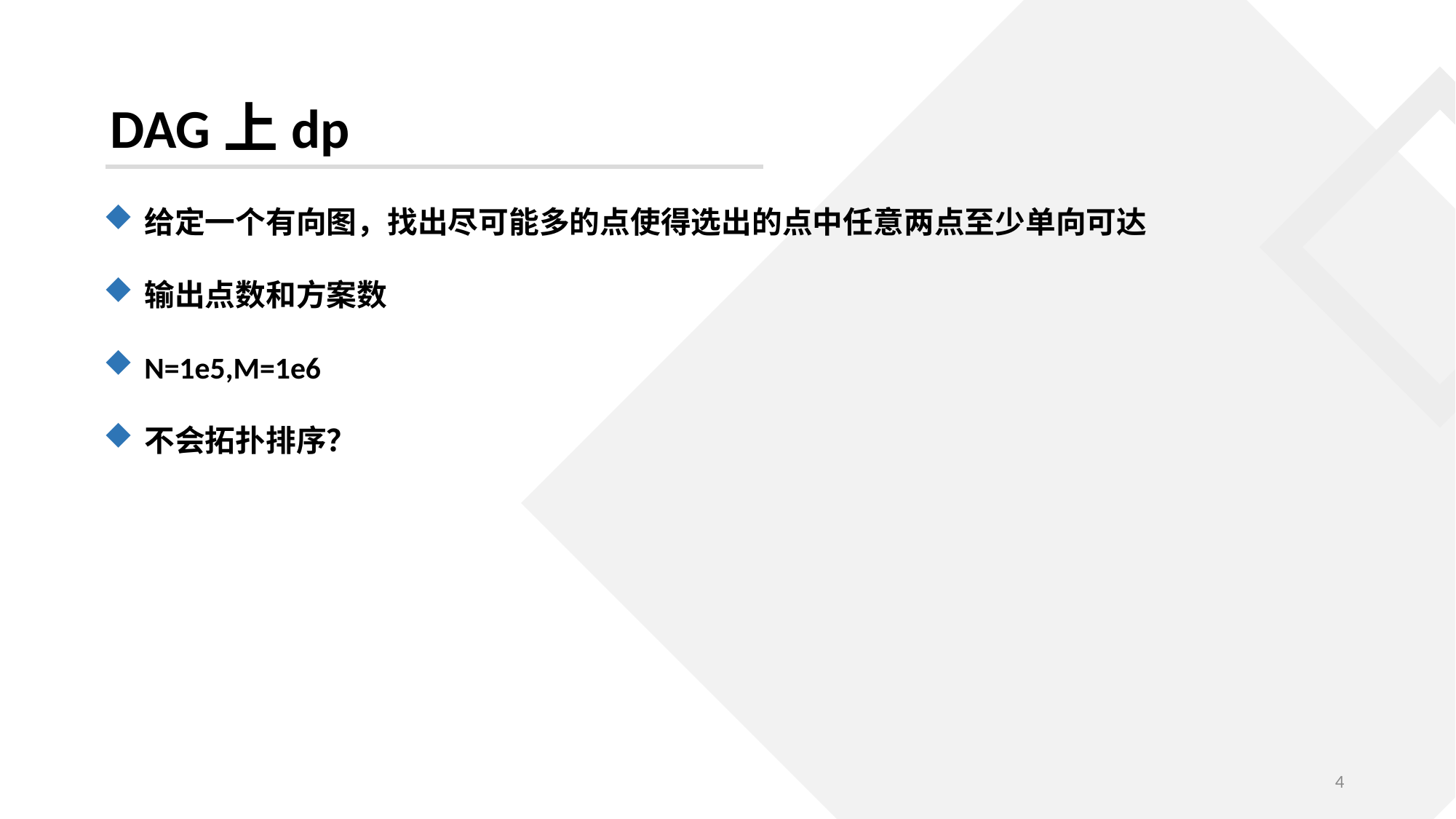

DAG上dp
给定一个有向图，找出尽可能多的点使得选出的点中任意两点至少单向可达

输出点数和方案数

N=1e5,M=1e6

不会拓扑排序？

4